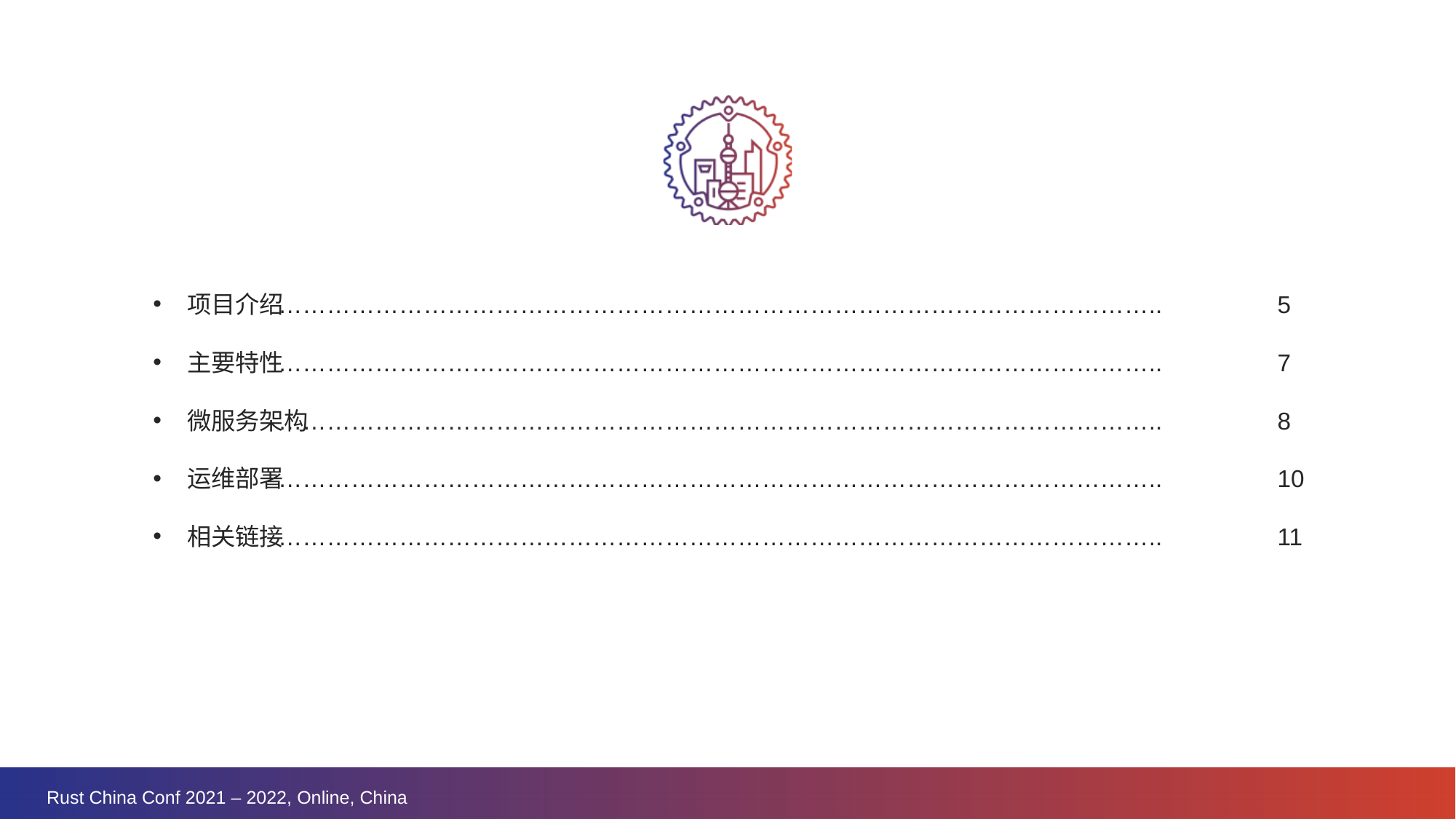

项目介绍
主要特性
微服务架构
运维部署
相关链接
………………………………………………………………………………………………..
………………………………………………………………………………………………..
………………………………………………………………………………………………..
………………………………………………………………………………………………..
………………………………………………………………………………………………..
5
7
8
10
11